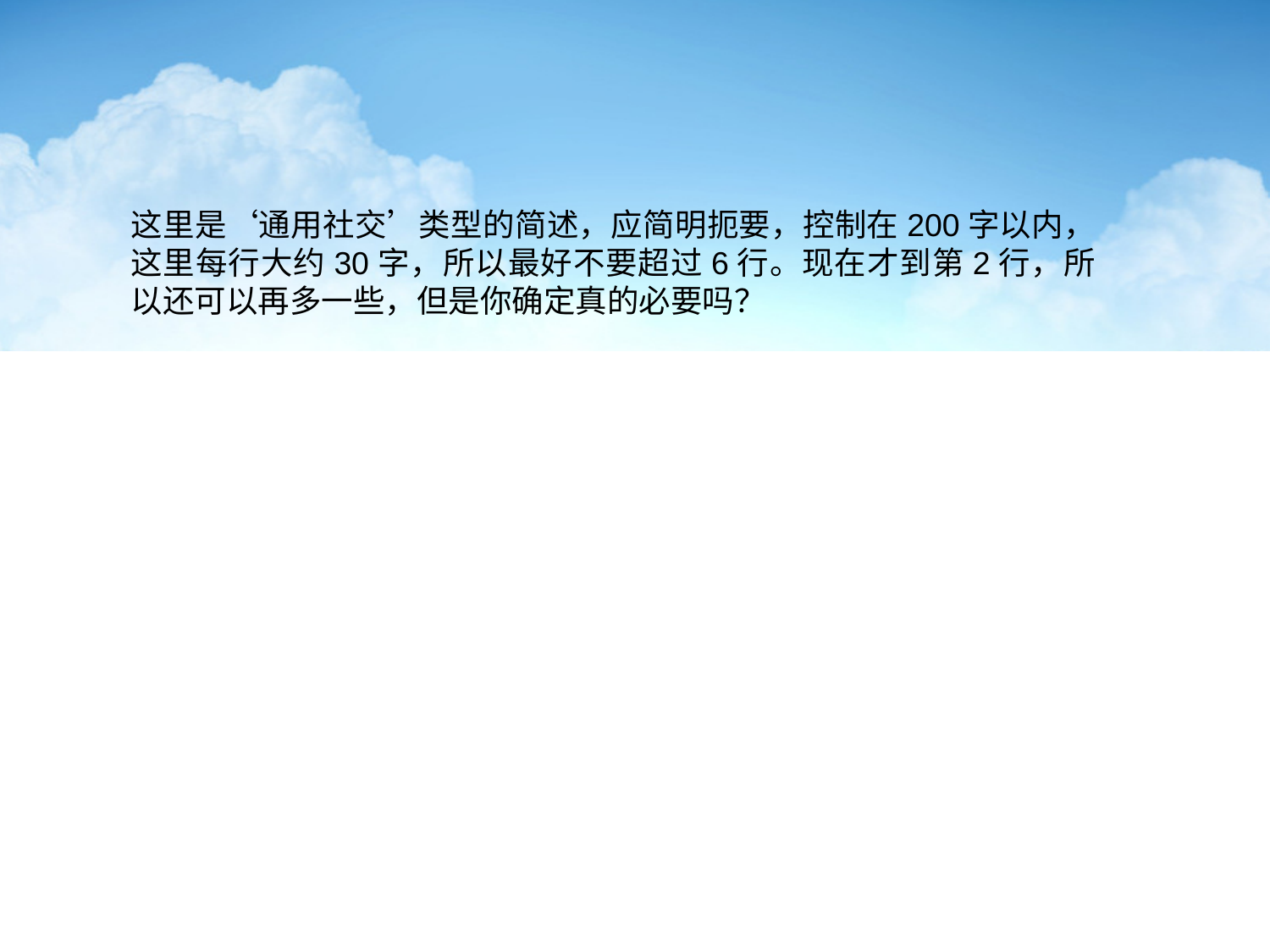

这里是‘通用社交’类型的简述，应简明扼要，控制在200字以内，这里每行大约30字，所以最好不要超过6行。现在才到第2行，所以还可以再多一些，但是你确定真的必要吗？